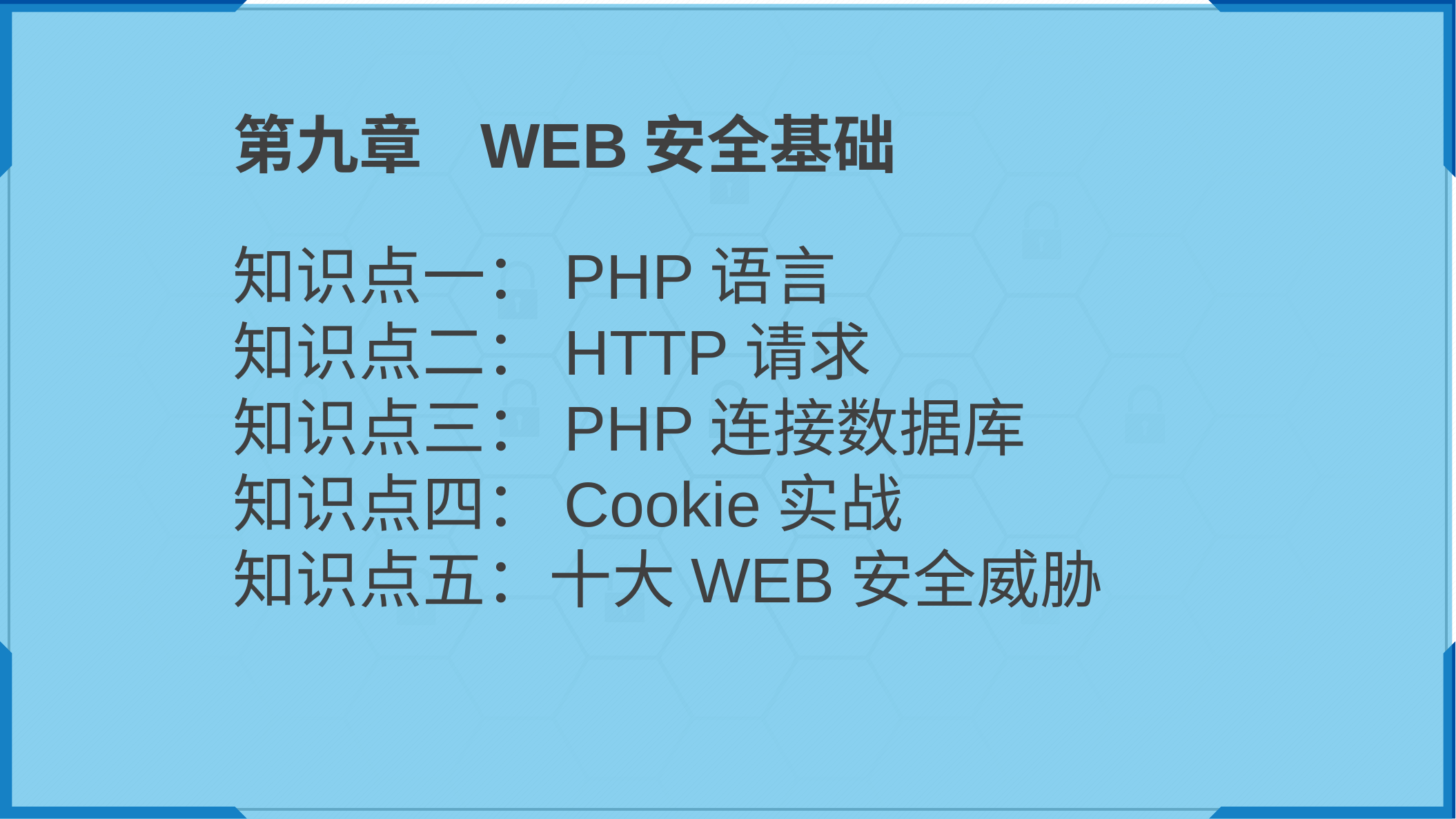

第九章   WEB安全基础

知识点一：PHP语言
知识点二：HTTP请求
知识点三：PHP连接数据库
知识点四：Cookie实战
知识点五：十大WEB安全威胁